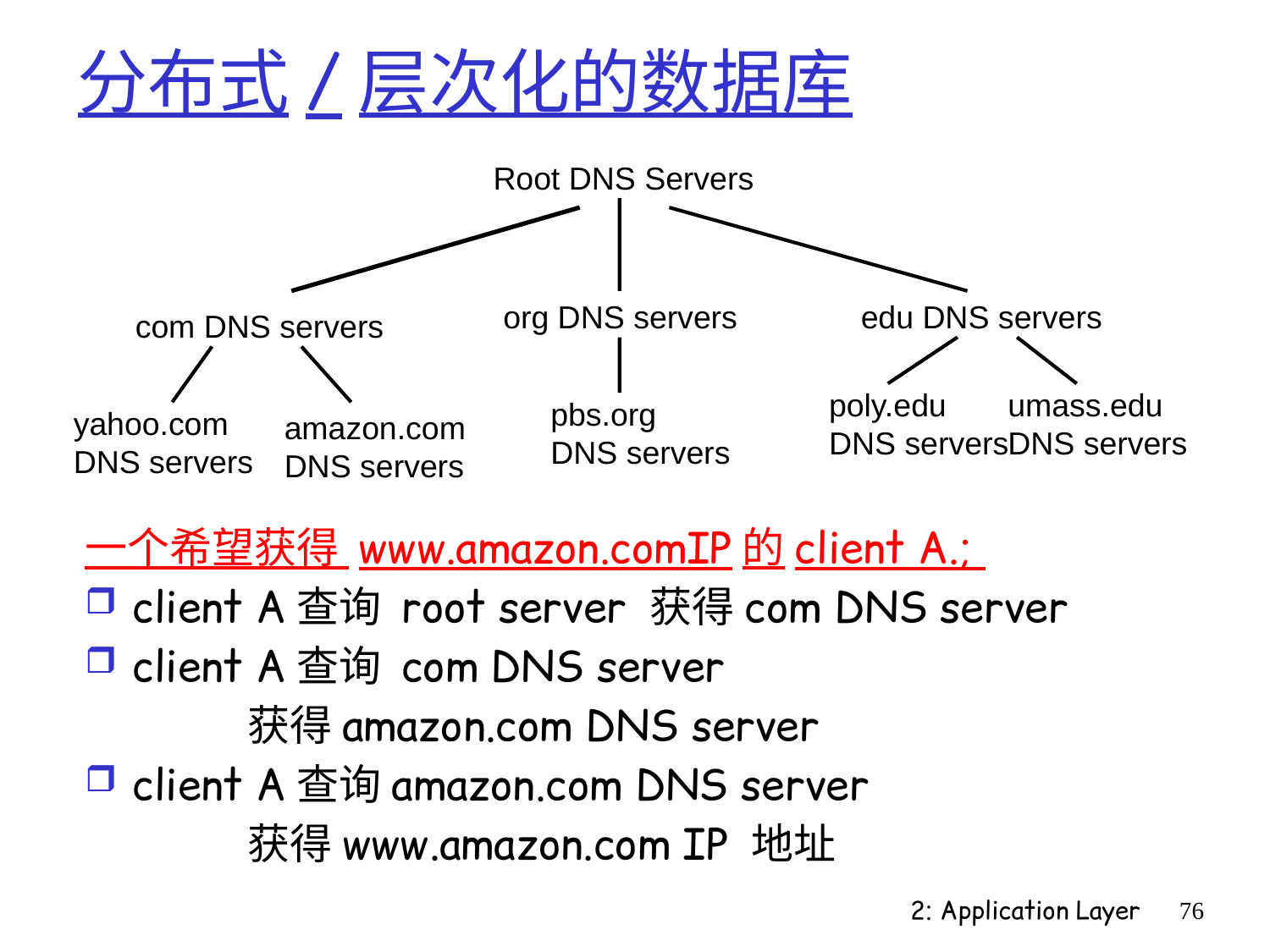

# 分布式/层次化的数据库
Root DNS Servers

org DNS servers
edu DNS servers
com DNS servers

poly.edu
DNS servers
umass.edu
DNS servers
pbs.org
DNS servers
yahoo.com
DNS servers
amazon.com
DNS servers
一个希望获得 www.amazon.comIP的client A.;
client A查询 root server 获得com DNS server
client A查询 com DNS server
                获得amazon.com DNS server
client A查询amazon.com DNS server
                获得www.amazon.com IP 地址
2: Application Layer
76